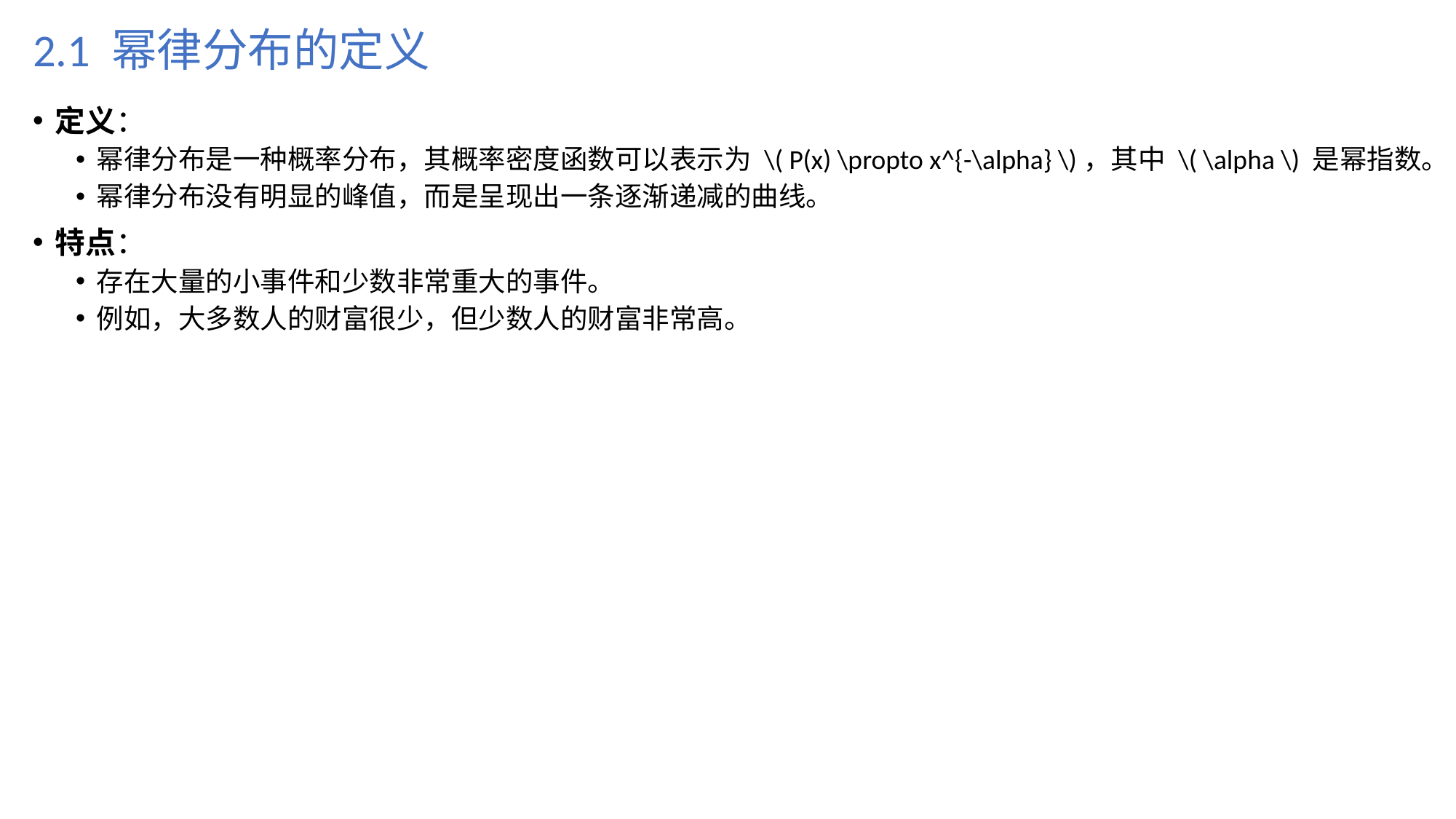

# 2.1 幂律分布的定义
定义：
幂律分布是一种概率分布，其概率密度函数可以表示为 \( P(x) \propto x^{-\alpha} \)，其中 \( \alpha \) 是幂指数。
幂律分布没有明显的峰值，而是呈现出一条逐渐递减的曲线。
特点：
存在大量的小事件和少数非常重大的事件。
例如，大多数人的财富很少，但少数人的财富非常高。